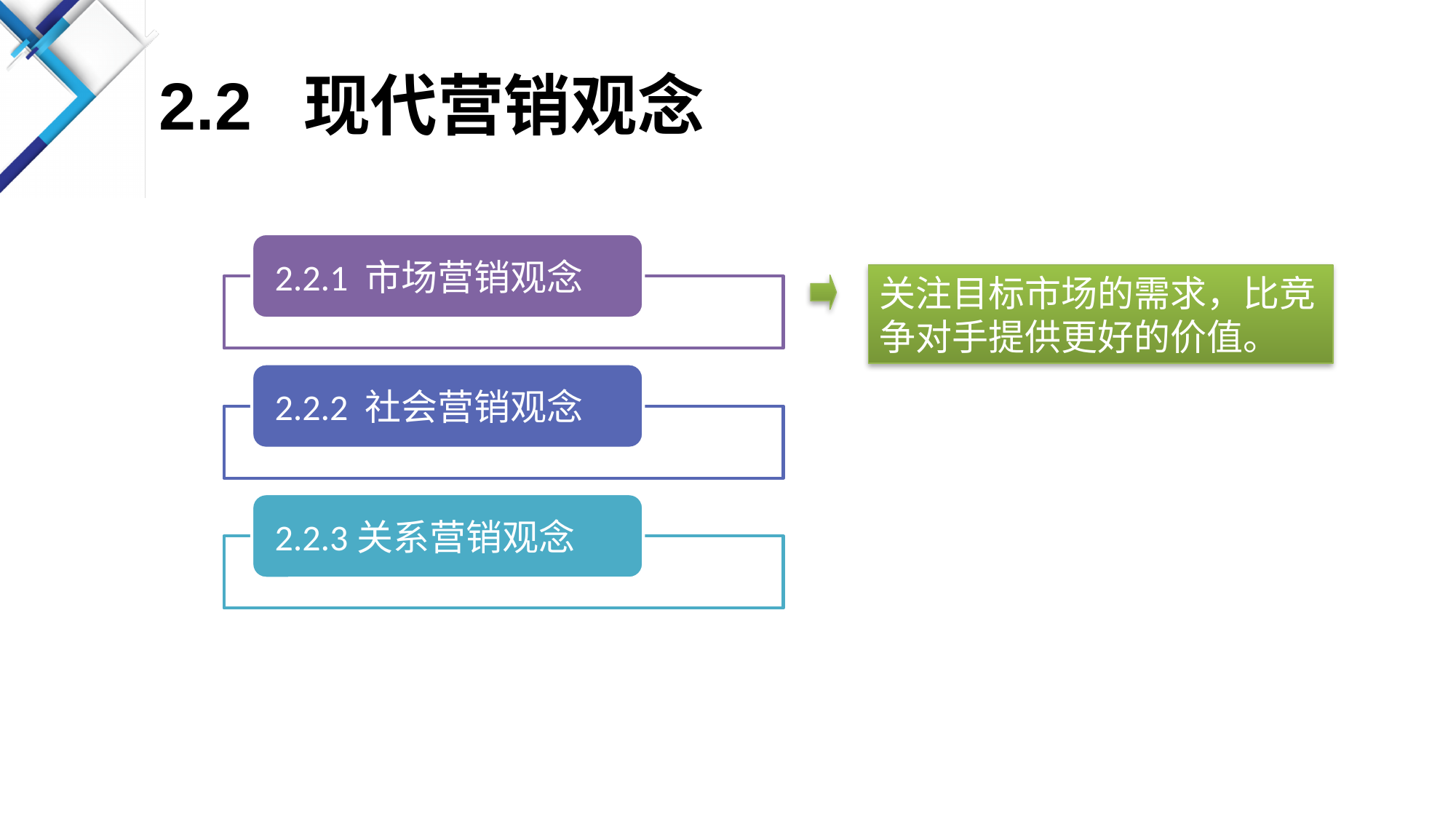

# 2.2  现代营销观念
2.2.1 市场营销观念
2.2.2 社会营销观念
2.2.3关系营销观念
关注目标市场的需求，比竞争对手提供更好的价值。